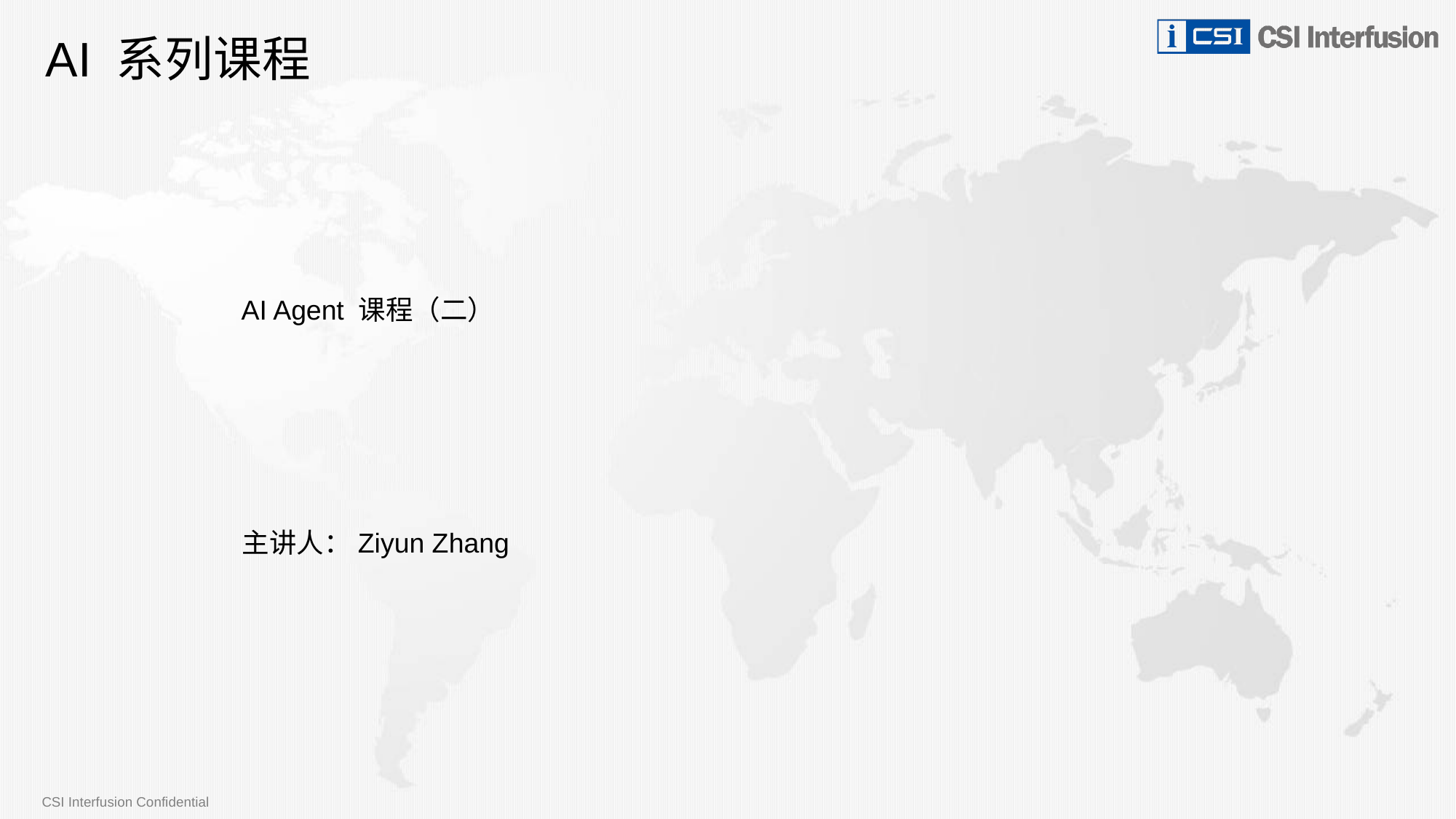

AI 系列课程
AI Agent 课程（二）
主讲人：Ziyun Zhang